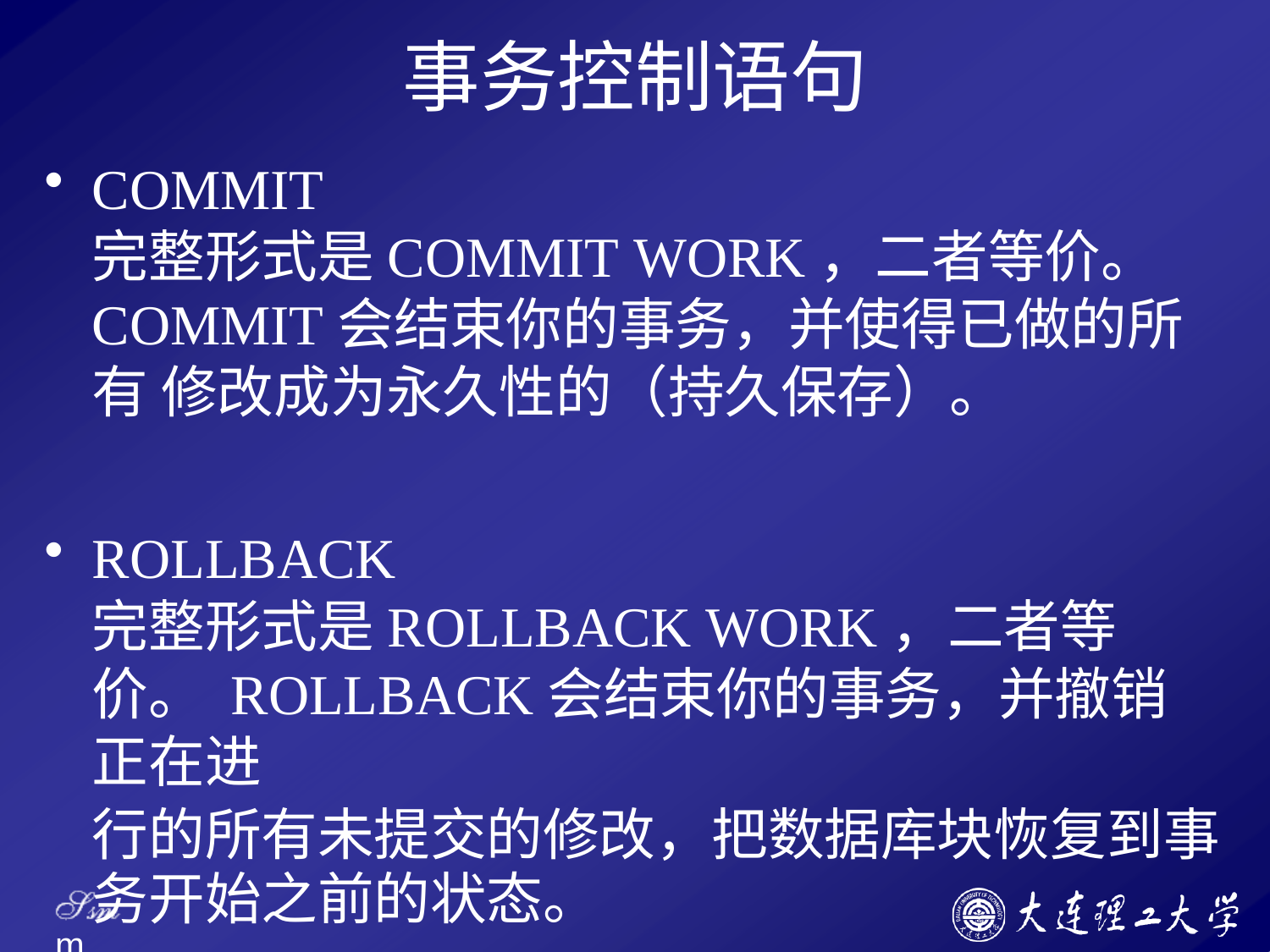

# 事务控制语句
COMMIT
完整形式是COMMIT WORK，二者等价。 COMMIT会结束你的事务，并使得已做的所有 修改成为永久性的（持久保存）。

ROLLBACK
完整形式是ROLLBACK WORK，二者等价。 ROLLBACK会结束你的事务，并撤销正在进
行的所有未提交的修改，把数据库块恢复到事 务开始之前的状态。

Ssm